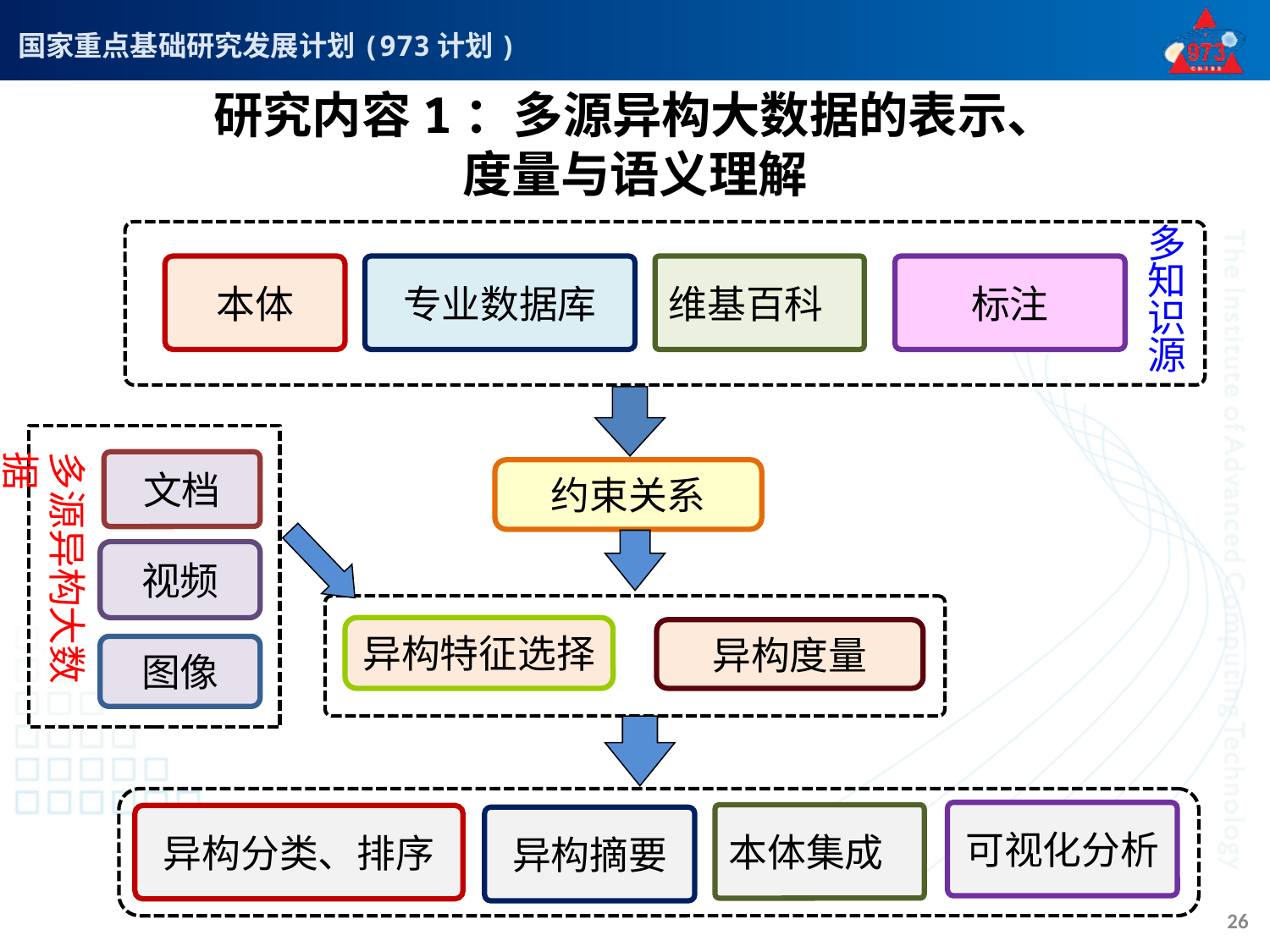

# 研究内容1：多源异构大数据的表示、 度量与语义理解
多
知
识
源
本体
专业数据库
维基百科
标注

多源异构大数据
文档
视频
约束关系

异构特征选择
异构度量
图像

可视化分析
本体集成
异构分类、排序
异构摘要
26